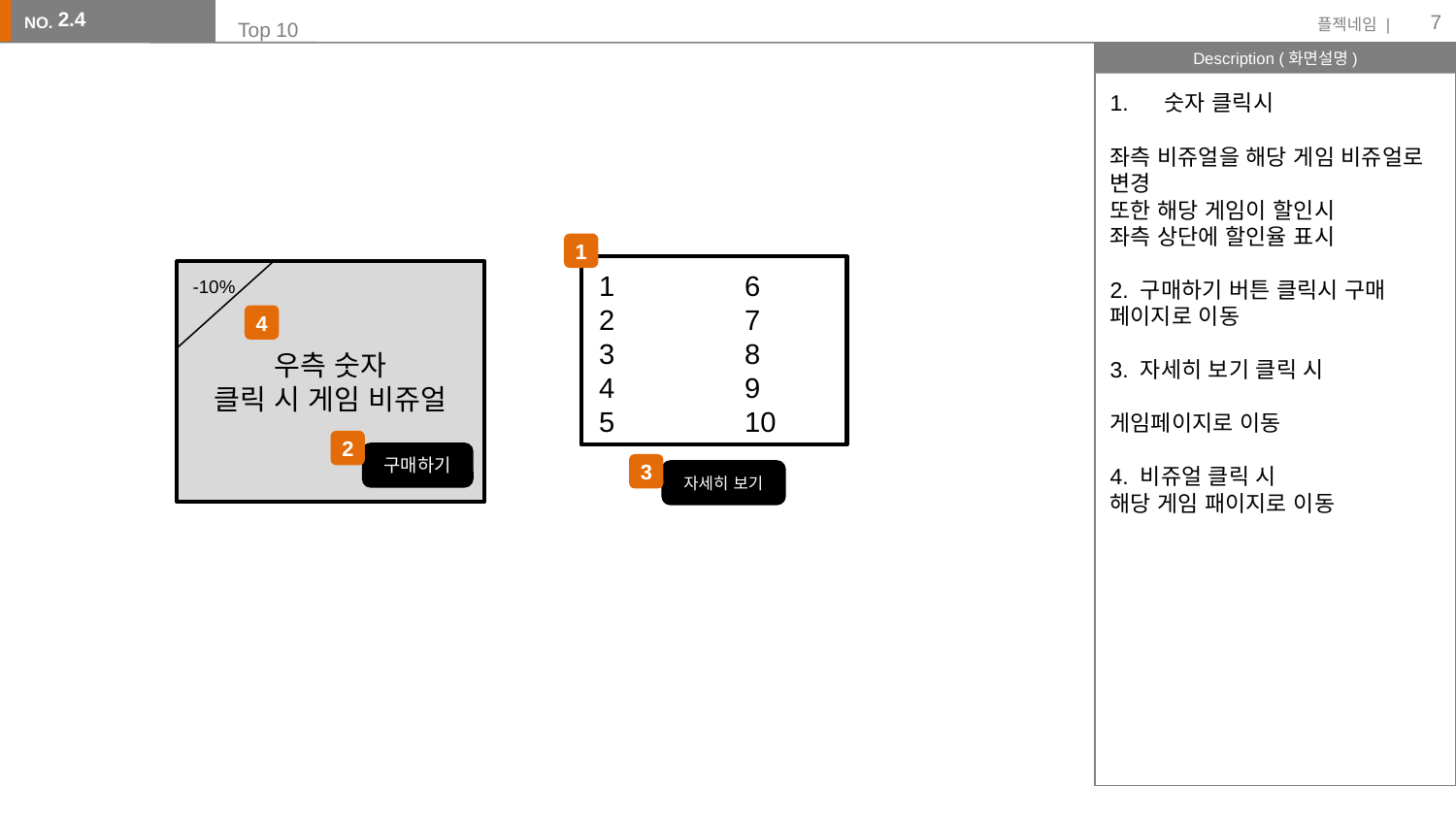

7
2.4
# Top 10
숫자 클릭시

좌측 비쥬얼을 해당 게임 비쥬얼로 변경
또한 해당 게임이 할인시
좌측 상단에 할인율 표시

2. 구매하기 버튼 클릭시 구매 페이지로 이동

3. 자세히 보기 클릭 시

게임페이지로 이동

4. 비쥬얼 클릭 시
해당 게임 패이지로 이동
1

우측 숫자
클릭 시 게임 비쥬얼
1	6
2	7
3	8
4	9
5	10
-10%
4
2
구매하기
3
자세히 보기